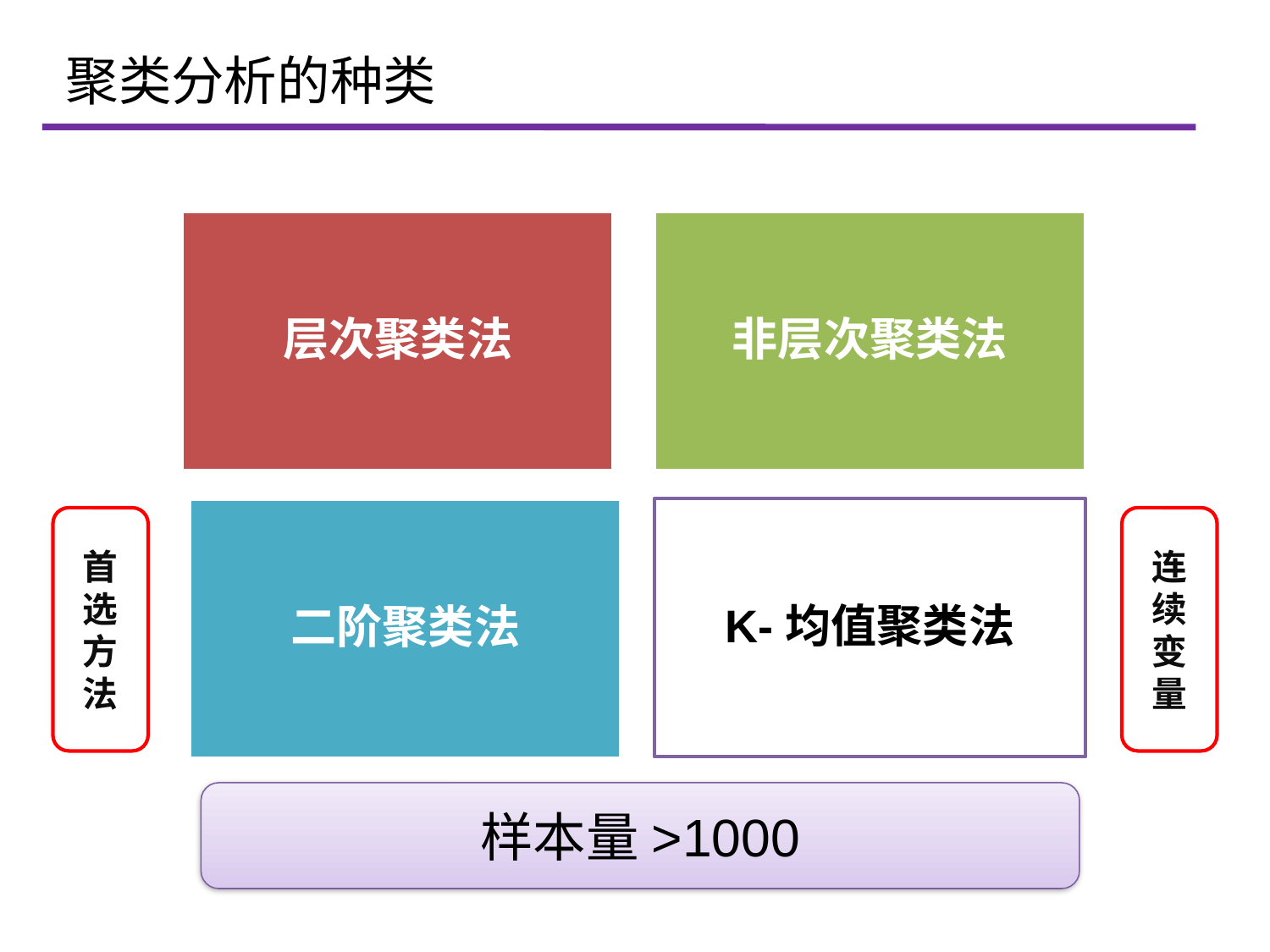

# 聚类分析的种类
层次聚类法
非层次聚类法
K-均值聚类法
二阶聚类法
首选方法
连续变量
样本量>1000